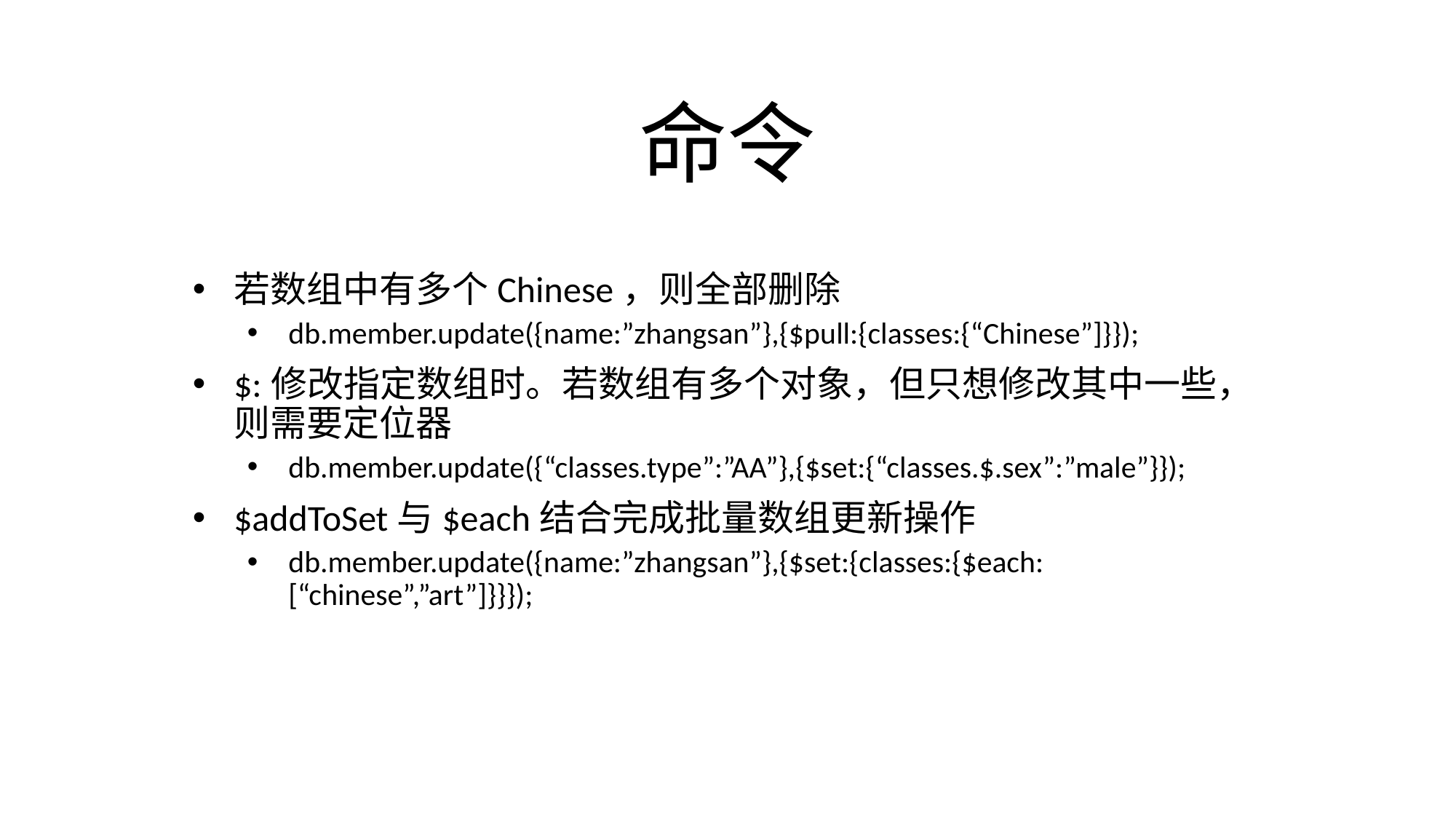

# 命令
若数组中有多个Chinese，则全部删除
db.member.update({name:”zhangsan”},{$pull:{classes:{“Chinese”]}});
$:修改指定数组时。若数组有多个对象，但只想修改其中一些，则需要定位器
db.member.update({“classes.type”:”AA”},{$set:{“classes.$.sex”:”male”}});
$addToSet与$each结合完成批量数组更新操作
db.member.update({name:”zhangsan”},{$set:{classes:{$each:[“chinese”,”art”]}}});